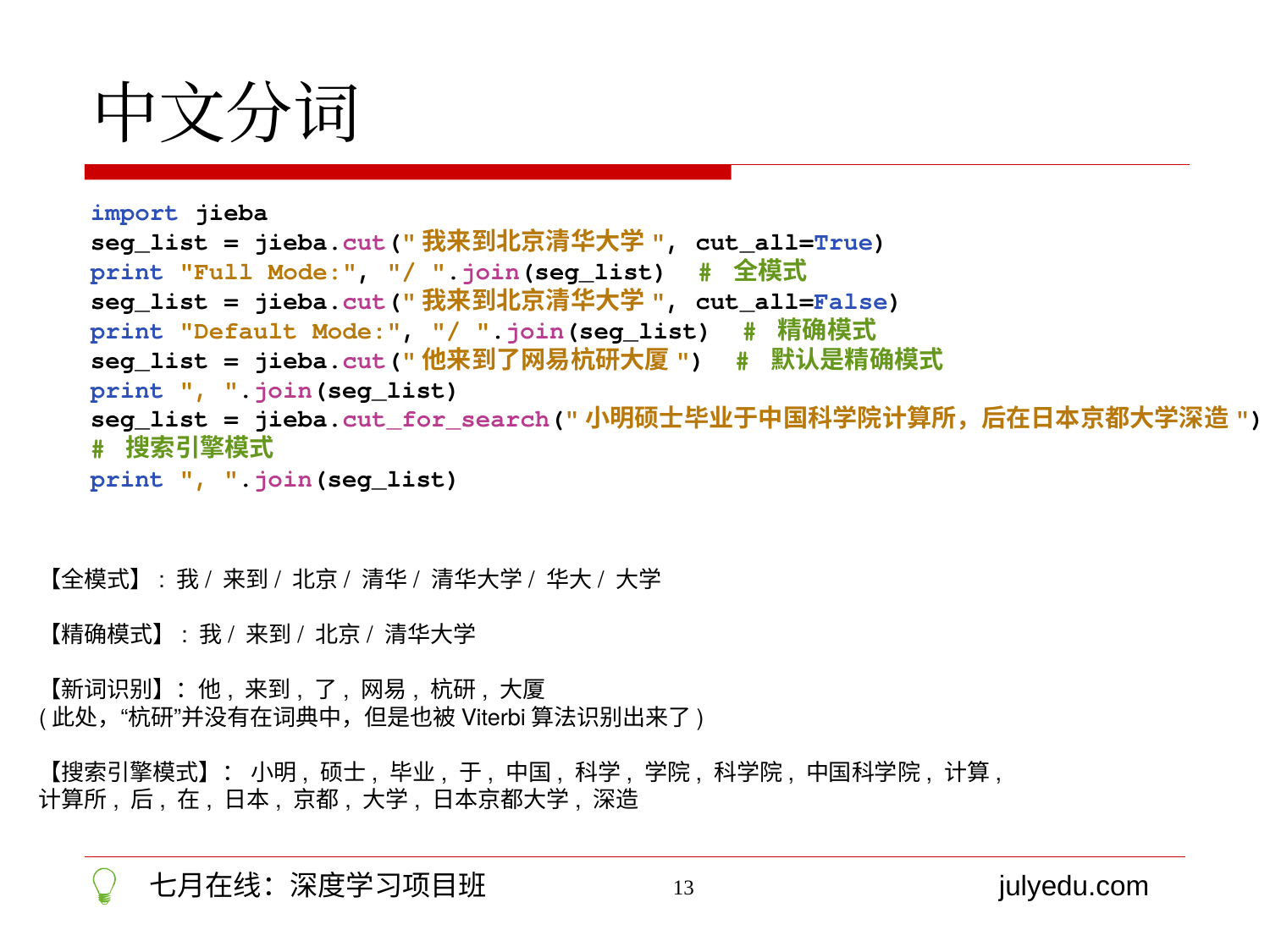

中文分词
import jieba
seg_list = jieba.cut("我来到北京清华大学", cut_all=True)
print "Full Mode:", "/ ".join(seg_list)  # 全模式
seg_list = jieba.cut("我来到北京清华大学", cut_all=False)
print "Default Mode:", "/ ".join(seg_list)  # 精确模式
seg_list = jieba.cut("他来到了网易杭研大厦")  # 默认是精确模式
print ", ".join(seg_list)
seg_list = jieba.cut_for_search("小明硕士毕业于中国科学院计算所，后在日本京都大学深造")
# 搜索引擎模式
print ", ".join(seg_list)
【全模式】: 我/ 来到/ 北京/ 清华/ 清华大学/ 华大/ 大学

【精确模式】: 我/ 来到/ 北京/ 清华大学

【新词识别】：他, 来到, 了, 网易, 杭研, 大厦
(此处，“杭研”并没有在词典中，但是也被Viterbi算法识别出来了)

【搜索引擎模式】： 小明, 硕士, 毕业, 于, 中国, 科学, 学院, 科学院, 中国科学院, 计算,
计算所, 后, 在, 日本, 京都, 大学, 日本京都大学, 深造
13